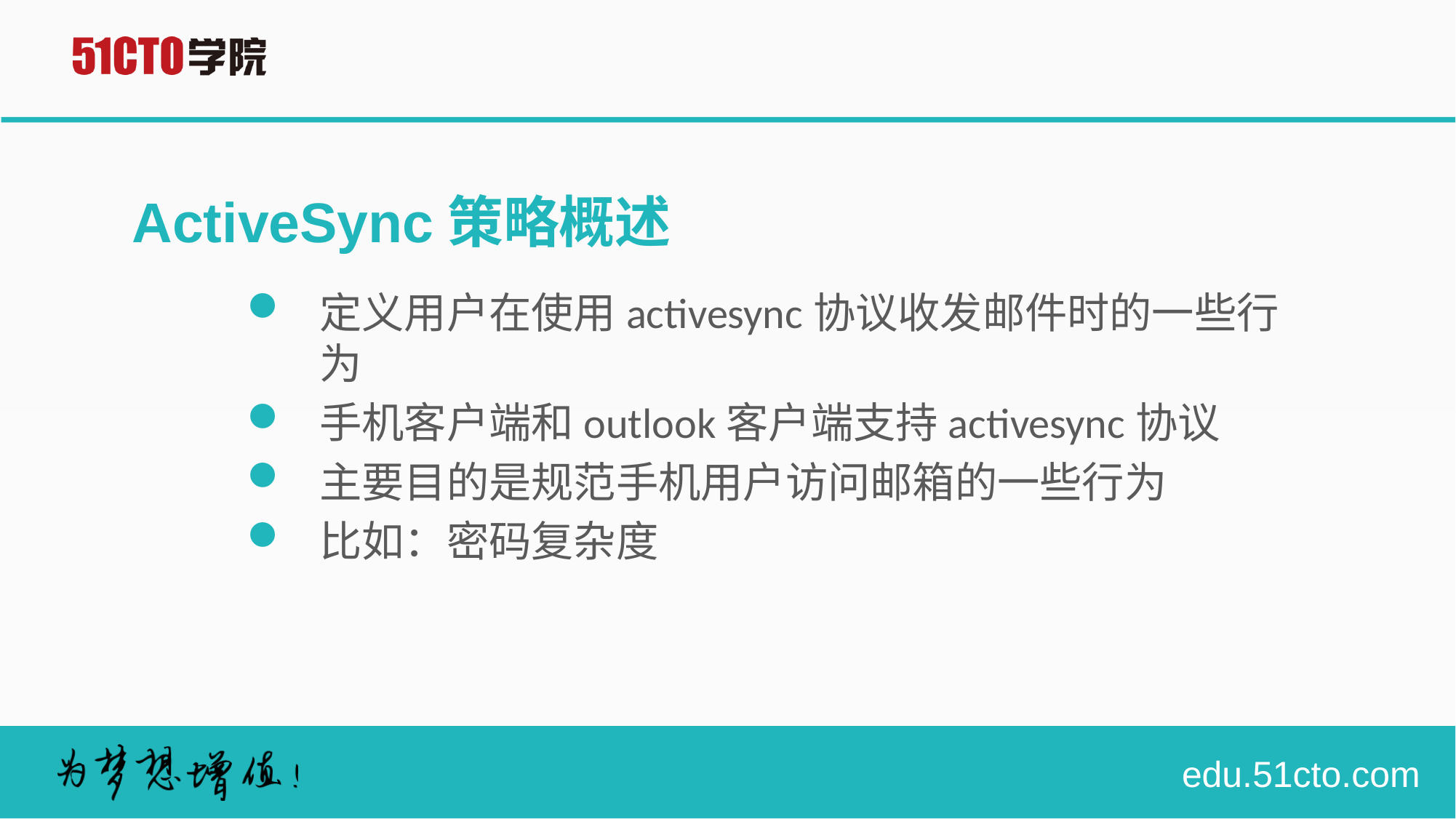

# ActiveSync策略概述
定义用户在使用activesync协议收发邮件时的一些行为
手机客户端和outlook客户端支持activesync协议
主要目的是规范手机用户访问邮箱的一些行为
比如：密码复杂度